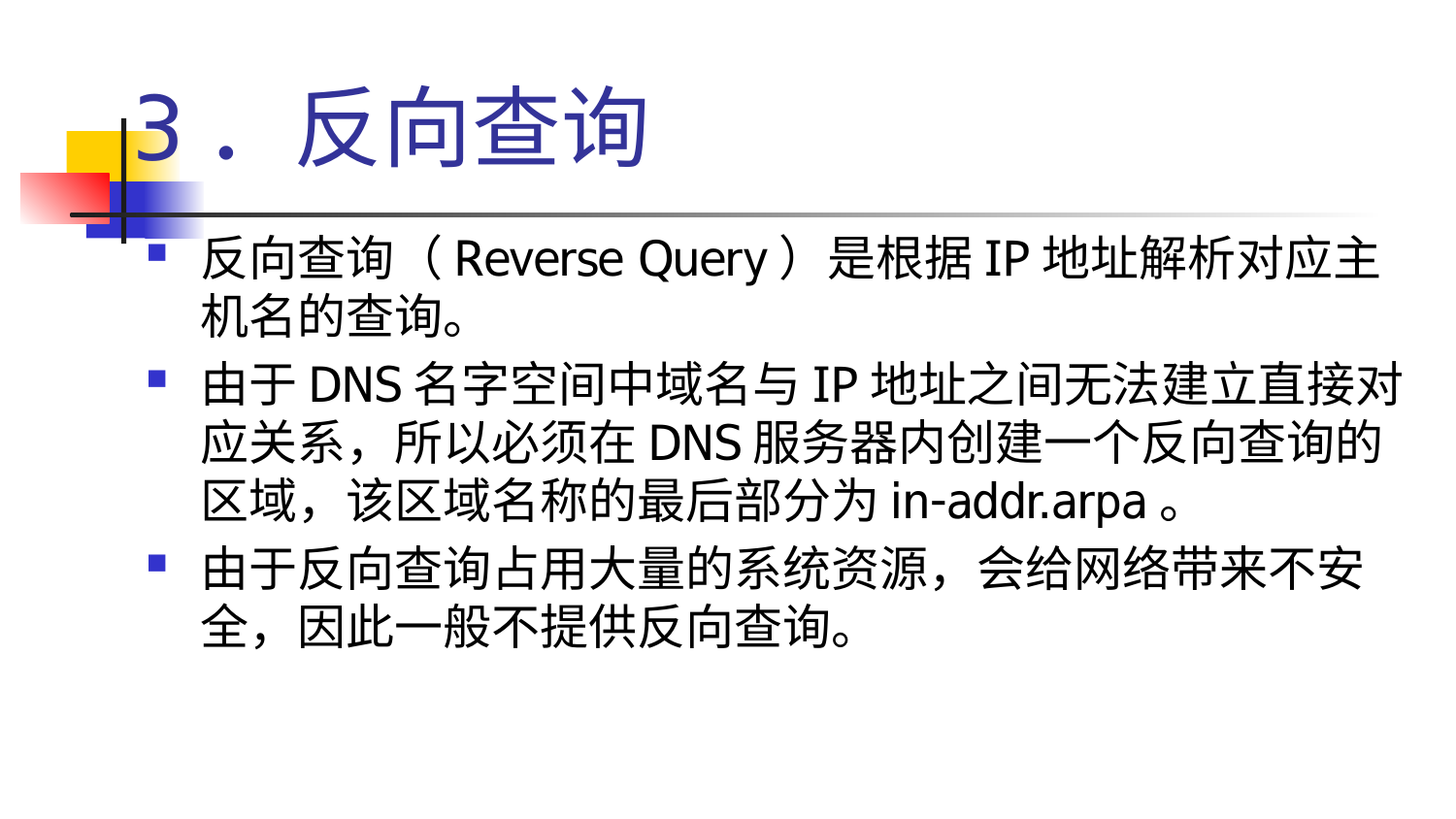

# 3．反向查询
反向查询（Reverse Query）是根据IP地址解析对应主机名的查询。
由于DNS名字空间中域名与IP地址之间无法建立直接对应关系，所以必须在DNS服务器内创建一个反向查询的区域，该区域名称的最后部分为in-addr.arpa。
由于反向查询占用大量的系统资源，会给网络带来不安全，因此一般不提供反向查询。